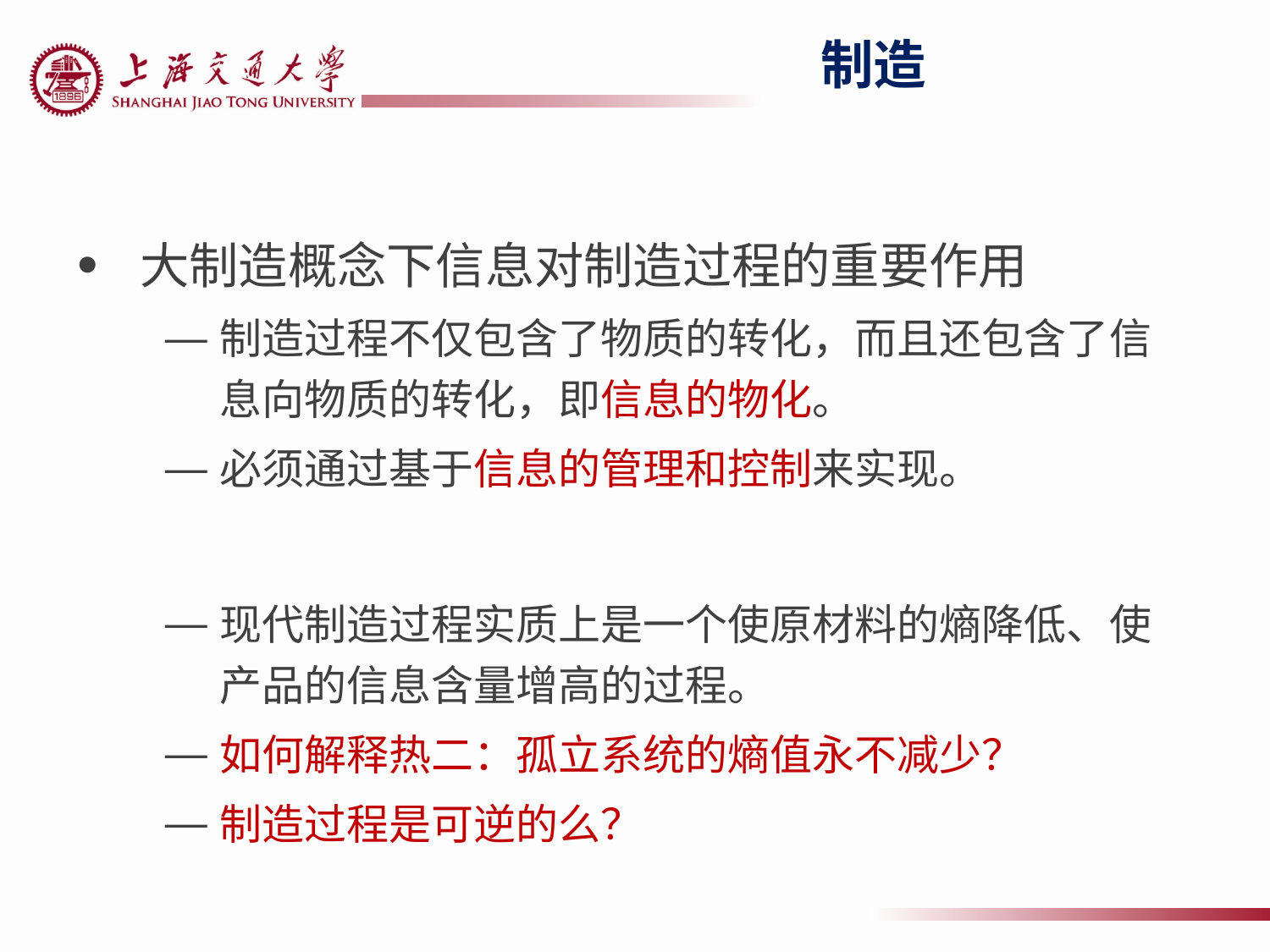

# 制造
大制造概念下信息对制造过程的重要作用
制造过程不仅包含了物质的转化，而且还包含了信息向物质的转化，即信息的物化。
必须通过基于信息的管理和控制来实现。

现代制造过程实质上是一个使原材料的熵降低、使产品的信息含量增高的过程。
如何解释热二：孤立系统的熵值永不减少？
制造过程是可逆的么？